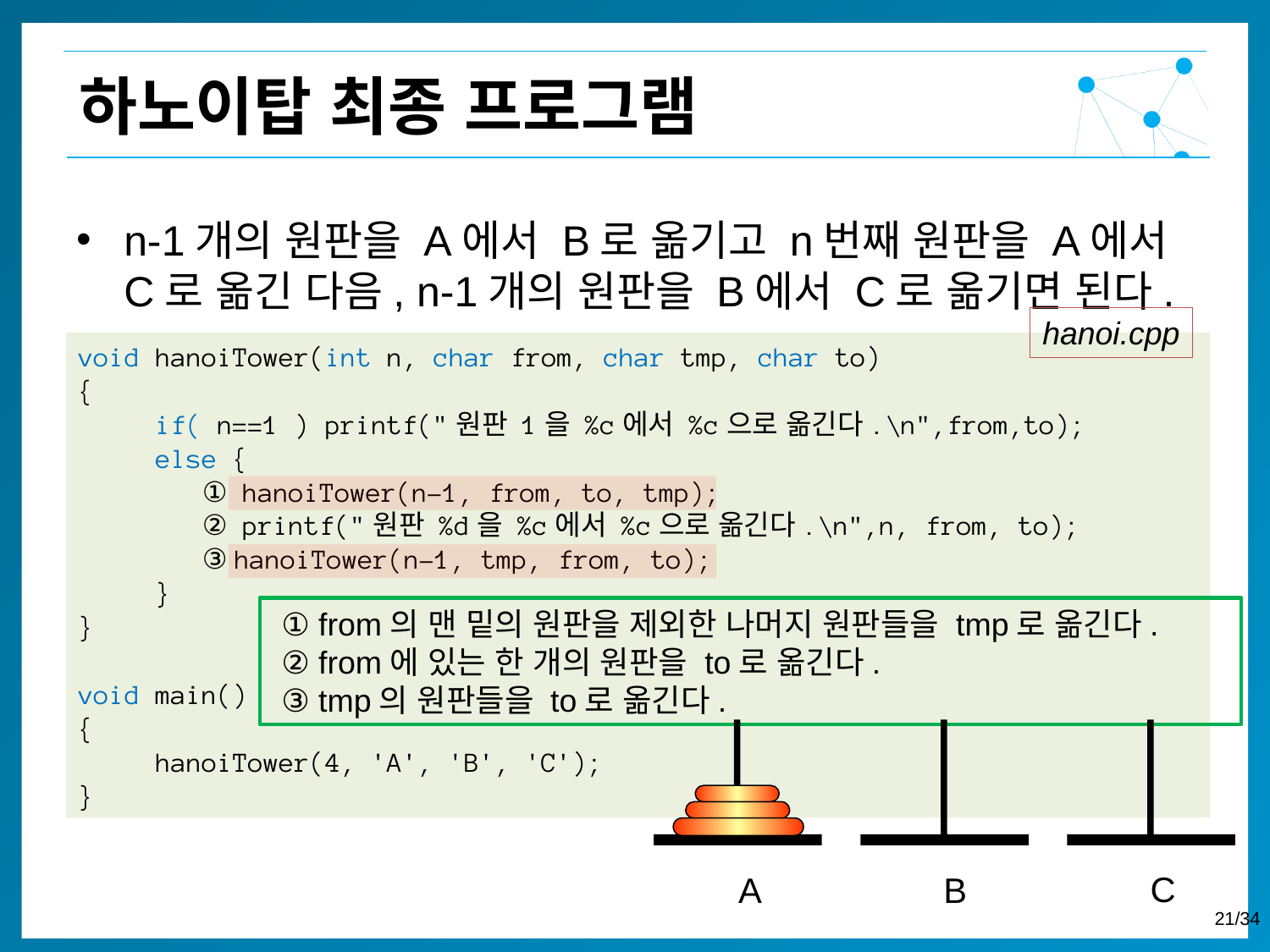

하노이탑 최종 프로그램
n-1개의 원판을 A에서 B로 옮기고 n번째 원판을 A에서 C로 옮긴 다음, n-1개의 원판을 B에서 C로 옮기면 된다.
hanoi.cpp
void hanoiTower(int n, char from, char tmp, char to)
{
     if( n==1 ) printf("원판 1을 %c에서 %c으로 옮긴다.\n",from,to);
     else {
        ① hanoiTower(n-1, from, to, tmp);
        ② printf("원판 %d을 %c에서 %c으로 옮긴다.\n",n, from, to);
        ③ hanoiTower(n-1, tmp, from, to);
     }
}

void main()
{
     hanoiTower(4, 'A', 'B', 'C');
}

 ① from의 맨 밑의 원판을 제외한 나머지 원판들을 tmp로 옮긴다.
 ② from에 있는 한 개의 원판을 to로 옮긴다.
 ③ tmp의 원판들을 to로 옮긴다.

C
A
B